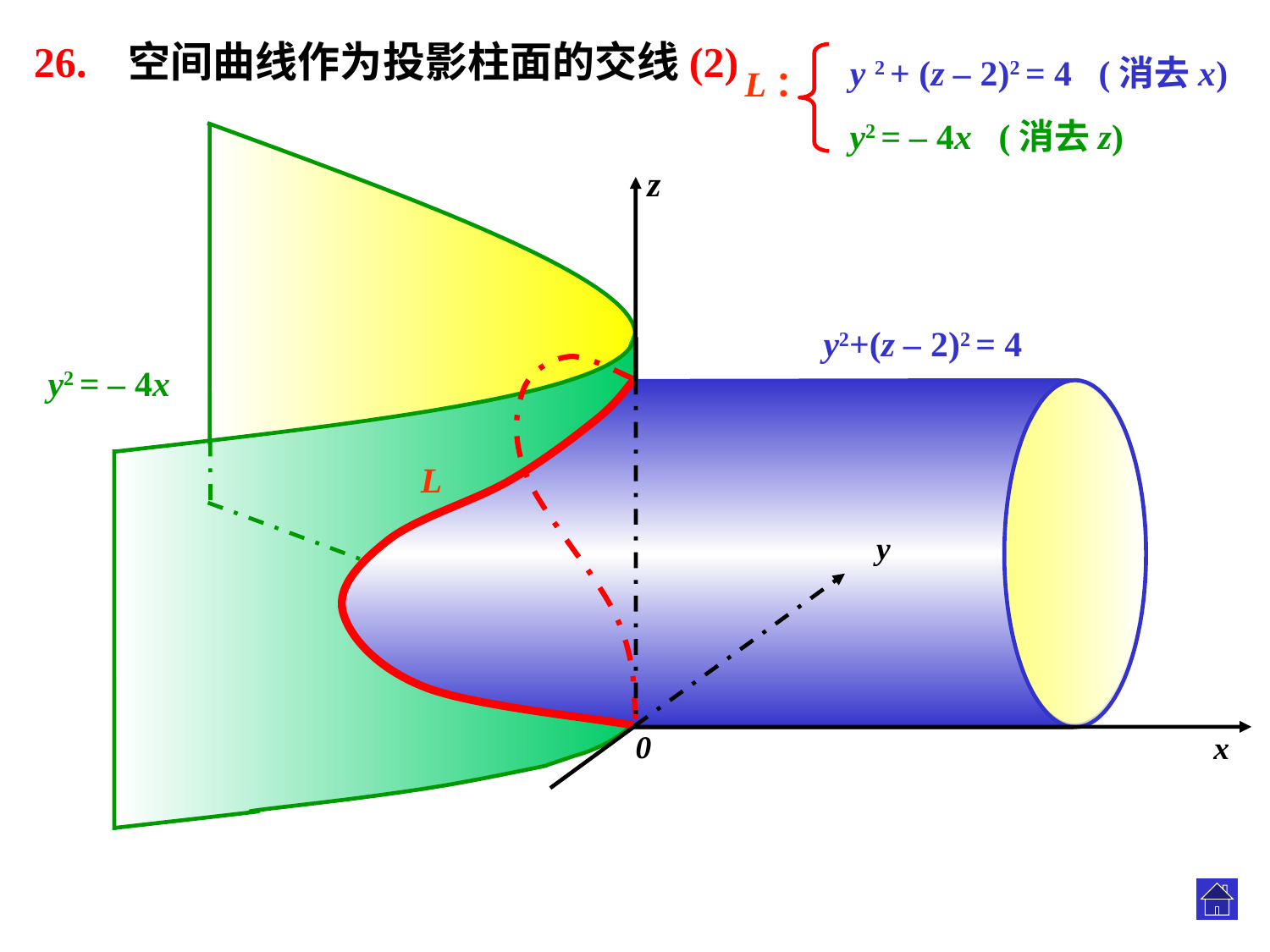

26.   空间曲线作为投影柱面的交线(2)

y 2 + (z – 2)2 = 4   (消去x)
L：
y2 = – 4x   (消去z)

z

y

0
x

y2+(z – 2)2 = 4
y2 = – 4x

L